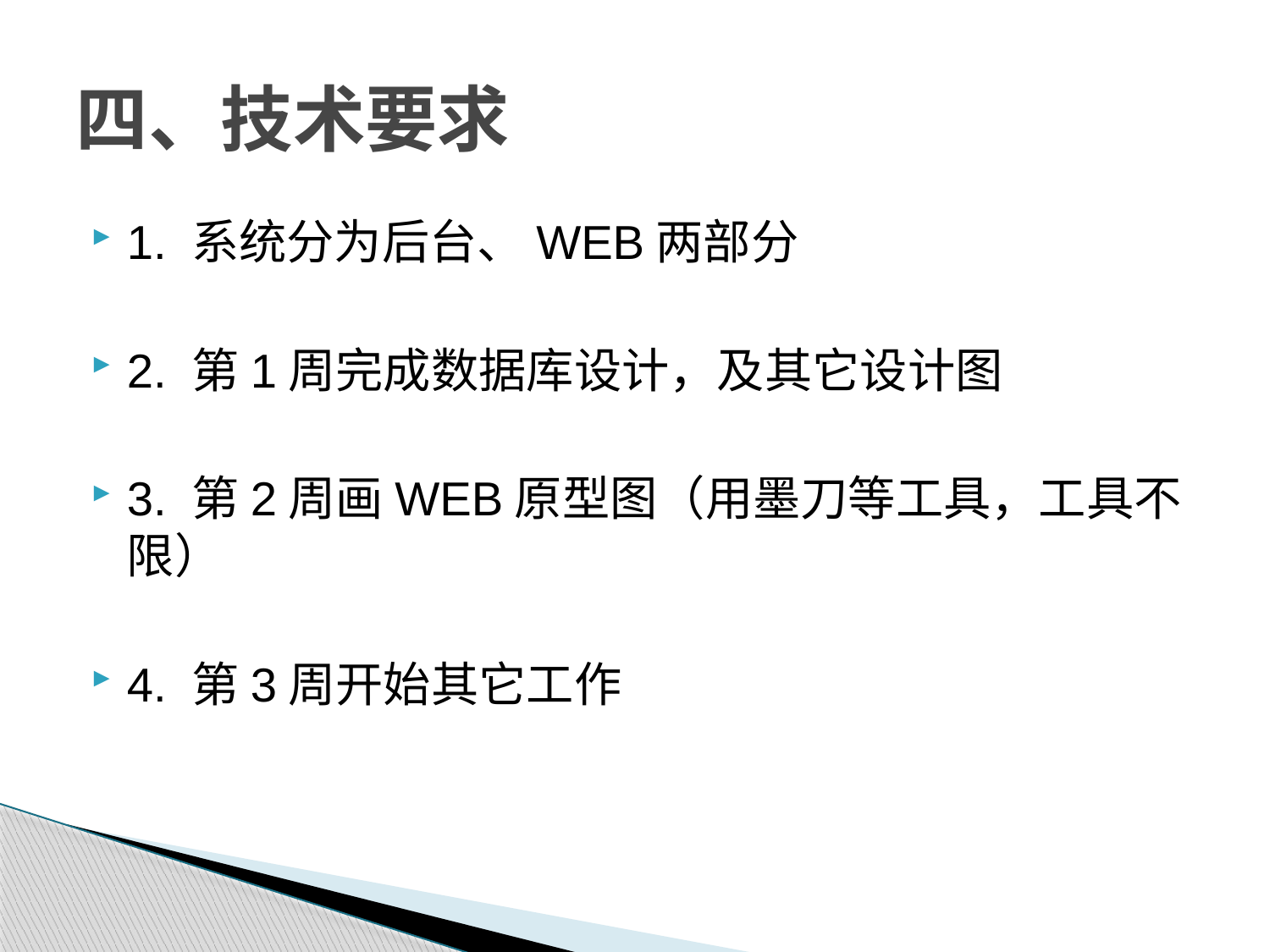

# 四、技术要求
1. 系统分为后台、WEB两部分

2. 第1周完成数据库设计，及其它设计图

3. 第2周画WEB原型图（用墨刀等工具，工具不限）

4. 第3周开始其它工作